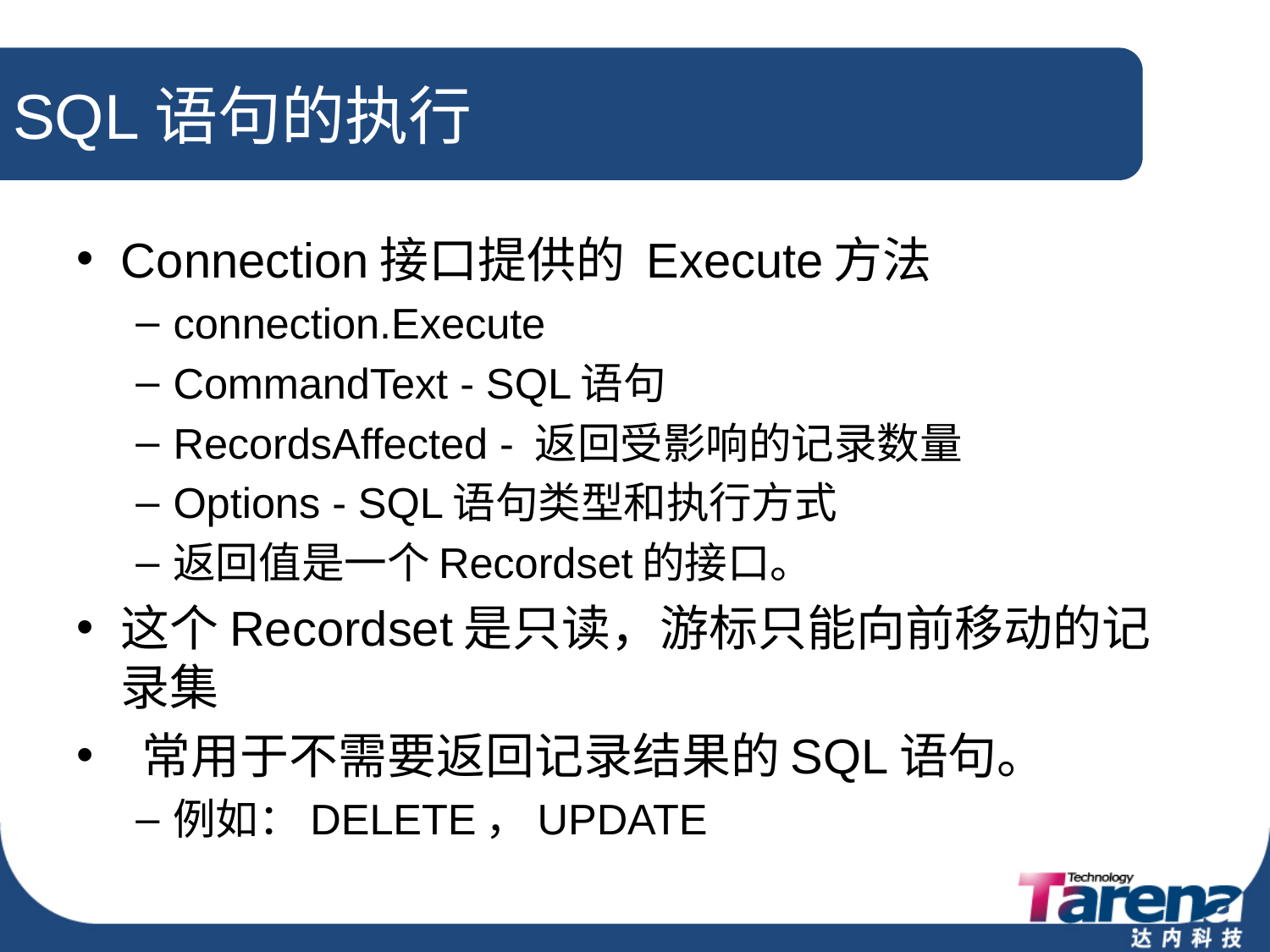

# SQL语句的执行
Connection接口提供的 Execute方法
connection.Execute
CommandText - SQL语句
RecordsAffected - 返回受影响的记录数量
Options - SQL语句类型和执行方式
返回值是一个Recordset的接口。
这个Recordset是只读，游标只能向前移动的记录集
 常用于不需要返回记录结果的SQL语句。
例如：DELETE，UPDATE